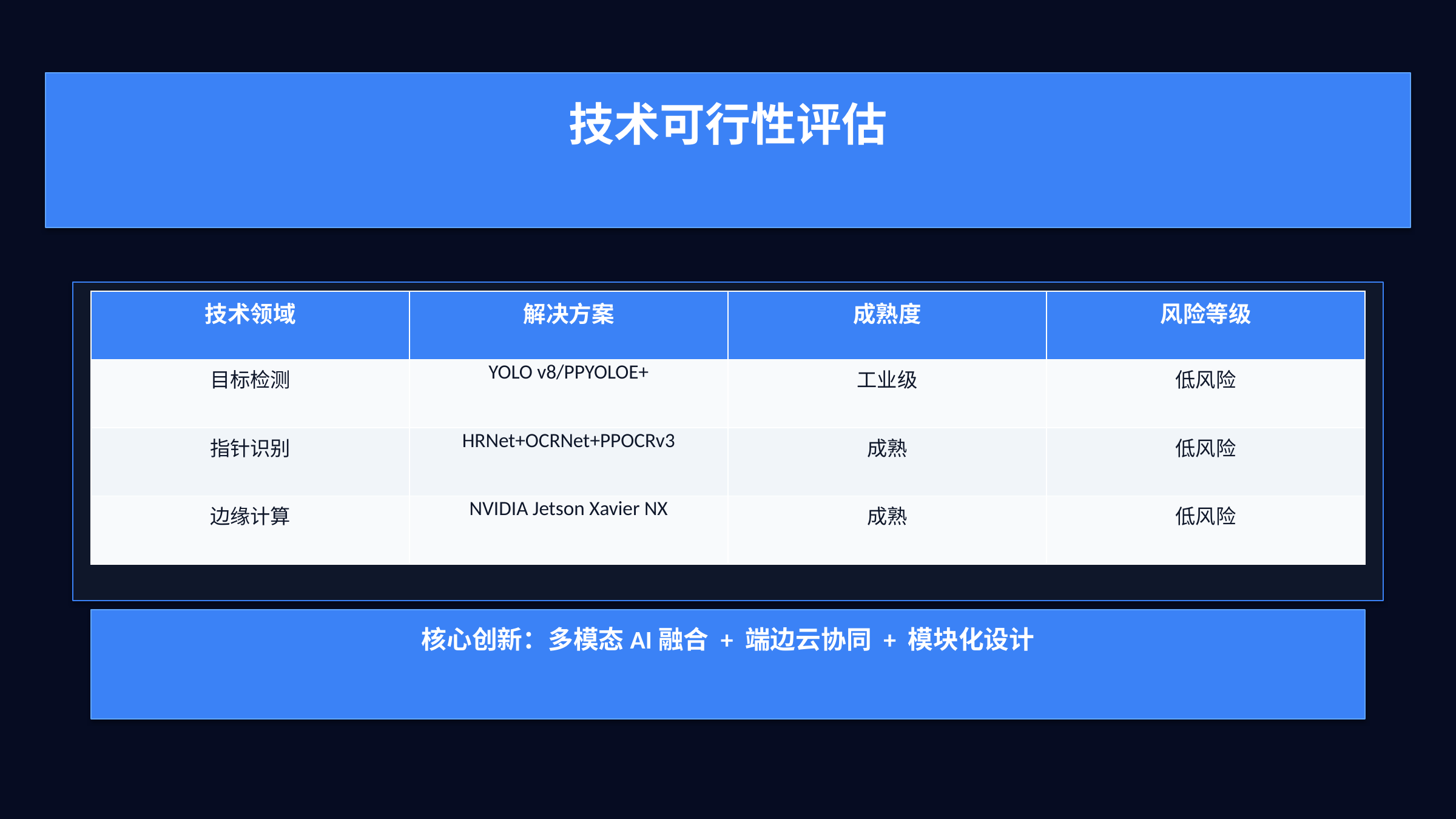

技术可行性评估

| 技术领域 | 解决方案 | 成熟度 | 风险等级 |
| --- | --- | --- | --- |
| 目标检测 | YOLO v8/PPYOLOE+ | 工业级 | 低风险 |
| 指针识别 | HRNet+OCRNet+PPOCRv3 | 成熟 | 低风险 |
| 边缘计算 | NVIDIA Jetson Xavier NX | 成熟 | 低风险 |

核心创新：多模态AI融合 + 端边云协同 + 模块化设计